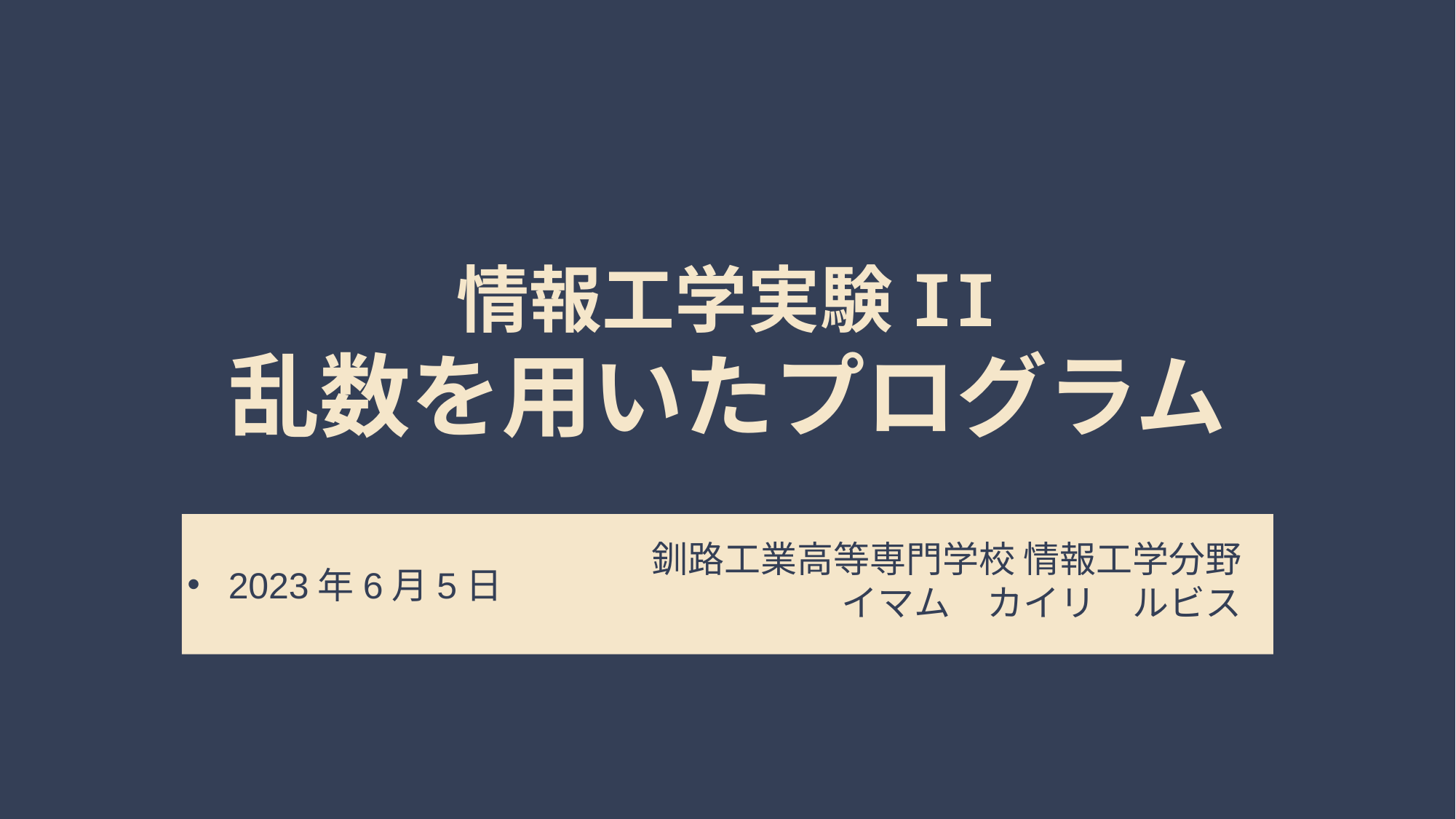

情報工学実験II
# 乱数を用いたプログラム

釧路工業高等専門学校 情報工学分野
イマム　カイリ　ルビス

2023年6月5日